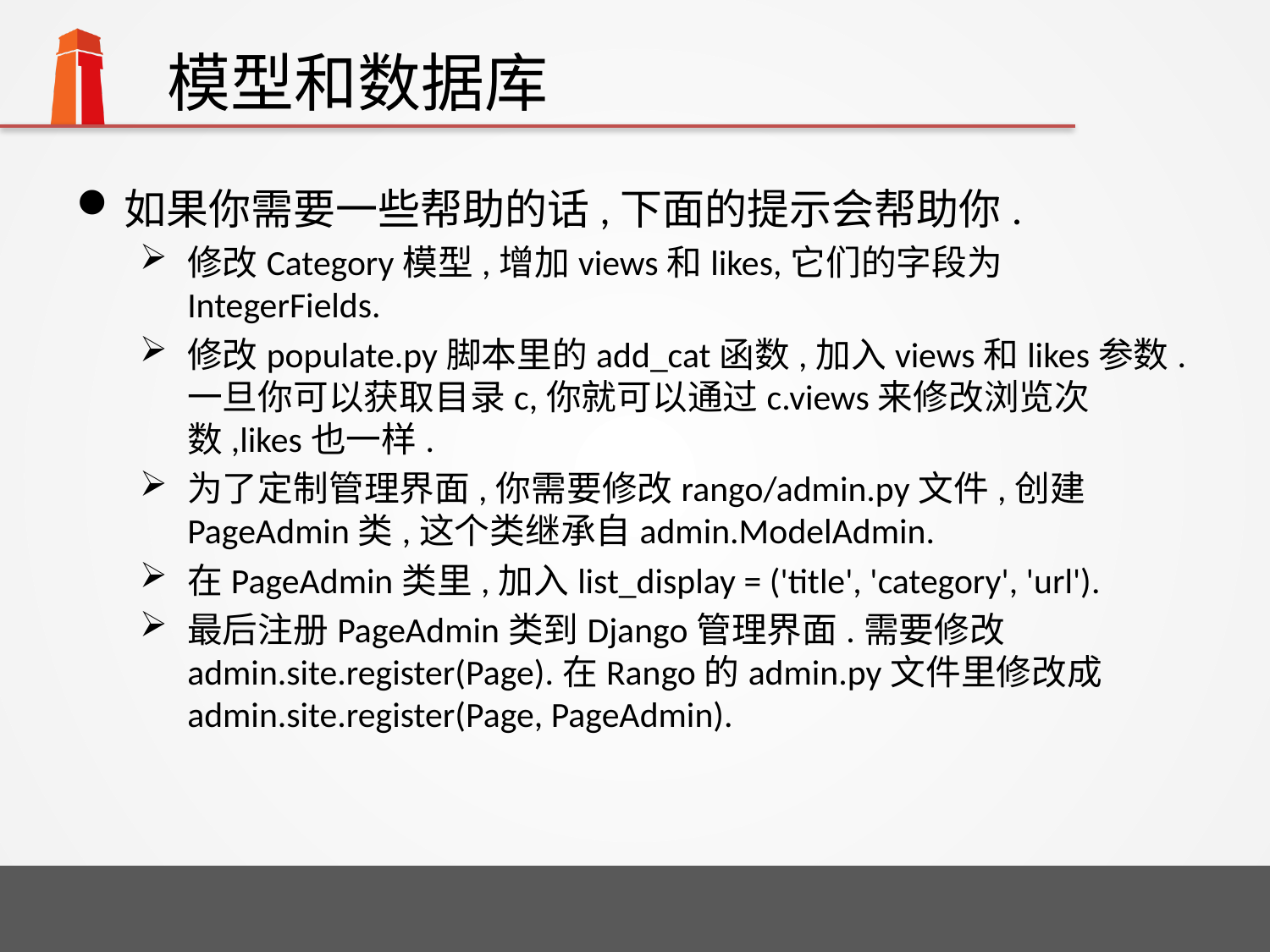

# 模型和数据库
如果你需要一些帮助的话,下面的提示会帮助你.
修改Category模型,增加views和likes,它们的字段为IntegerFields.
修改populate.py脚本里的add_cat函数,加入views和likes参数.一旦你可以获取目录c,你就可以通过c.views来修改浏览次数,likes也一样.
为了定制管理界面,你需要修改rango/admin.py文件,创建PageAdmin类,这个类继承自admin.ModelAdmin.
在PageAdmin类里,加入list_display = ('title', 'category', 'url').
最后注册PageAdmin类到Django管理界面.需要修改admin.site.register(Page).在Rango的admin.py文件里修改成admin.site.register(Page, PageAdmin).